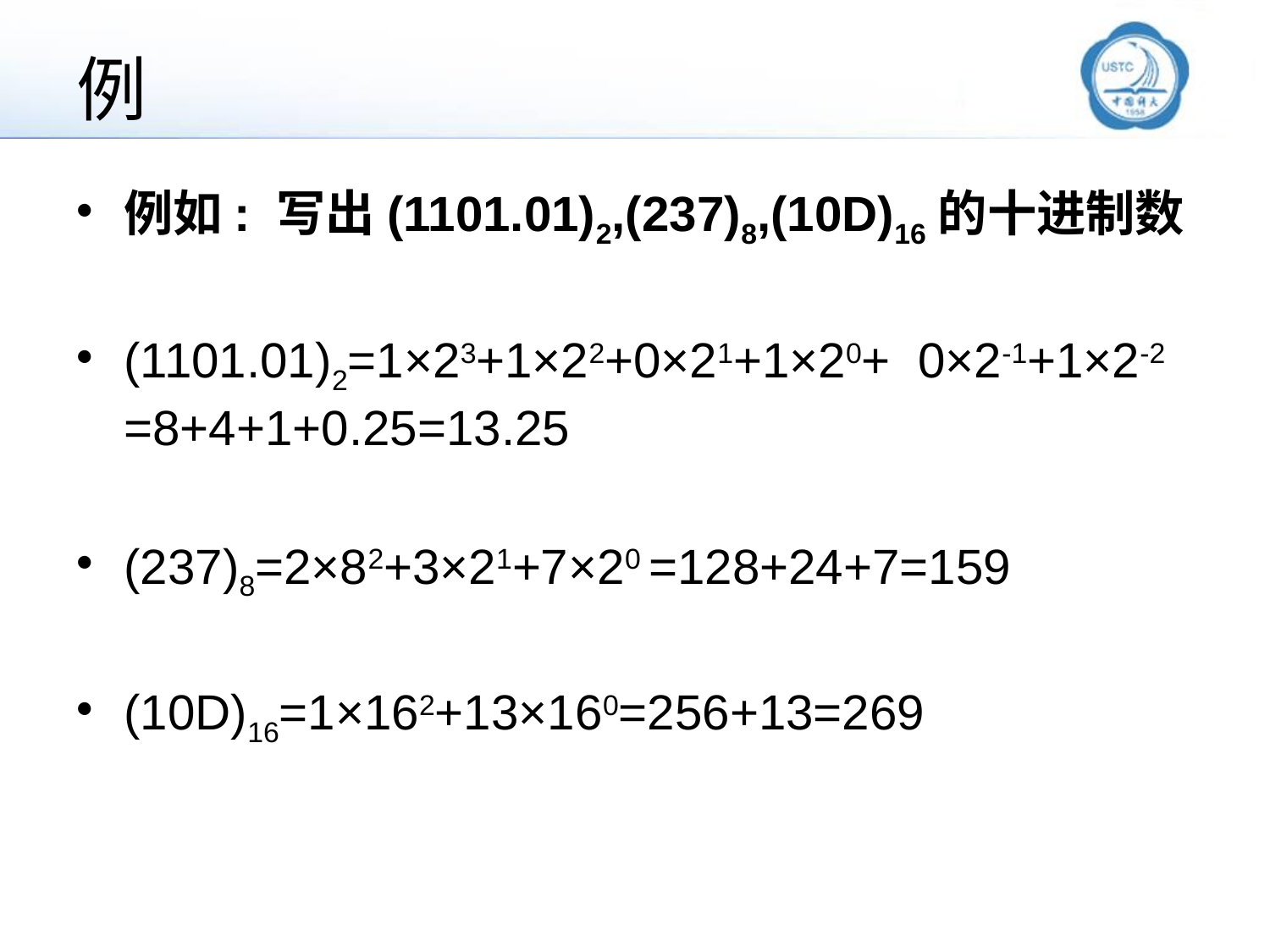

# 例
例如: 写出(1101.01)2,(237)8,(10D)16的十进制数

(1101.01)2=1×23+1×22+0×21+1×20+  0×2-1+1×2-2 =8+4+1+0.25=13.25

(237)8=2×82+3×21+7×20 =128+24+7=159

(10D)16=1×162+13×160=256+13=269